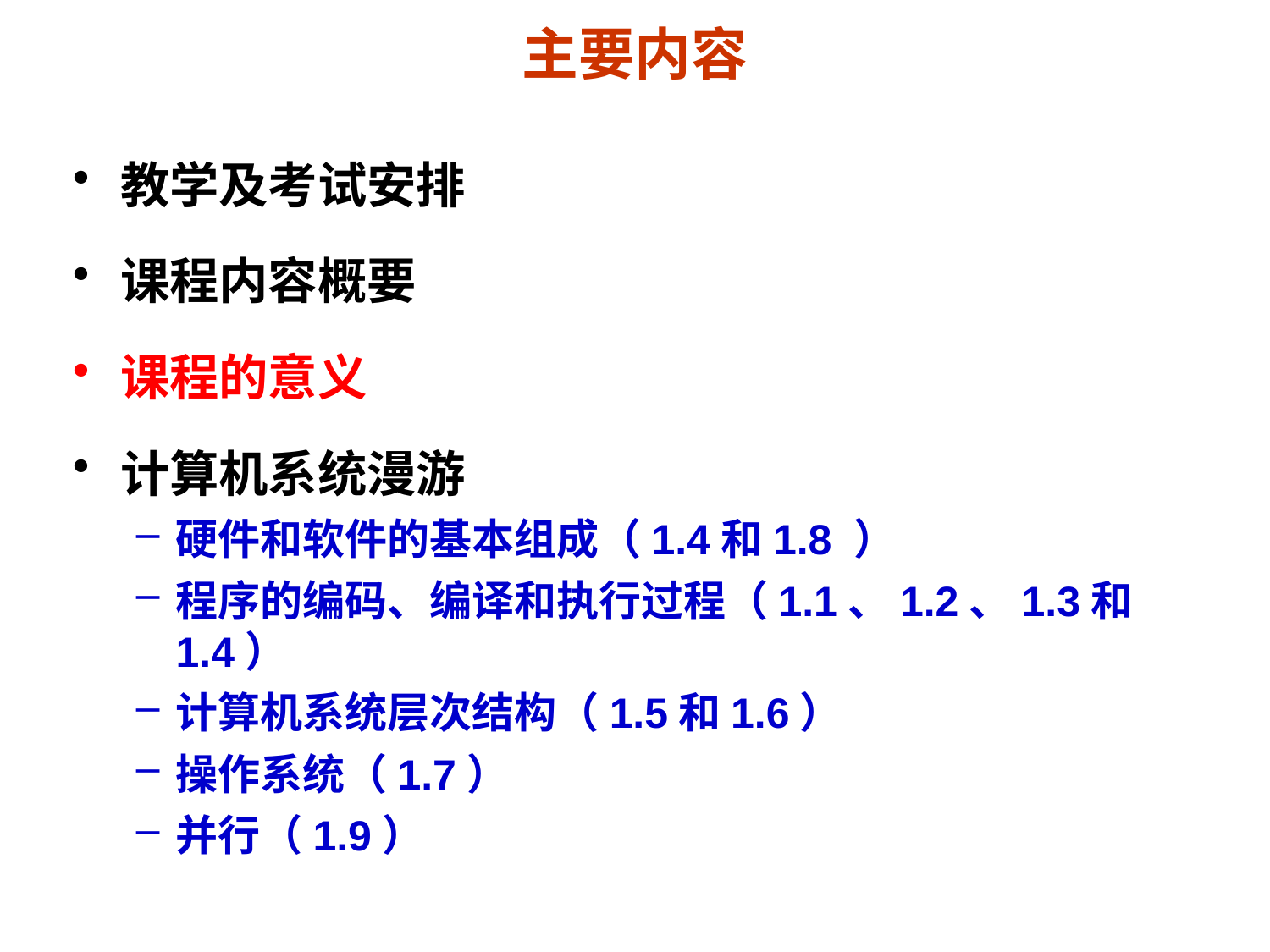

主要内容
教学及考试安排
课程内容概要
课程的意义
计算机系统漫游
硬件和软件的基本组成（1.4和1.8 ）
程序的编码、编译和执行过程（1.1、1.2、1.3和1.4）
计算机系统层次结构（1.5和1.6）
操作系统（1.7）
并行（1.9）